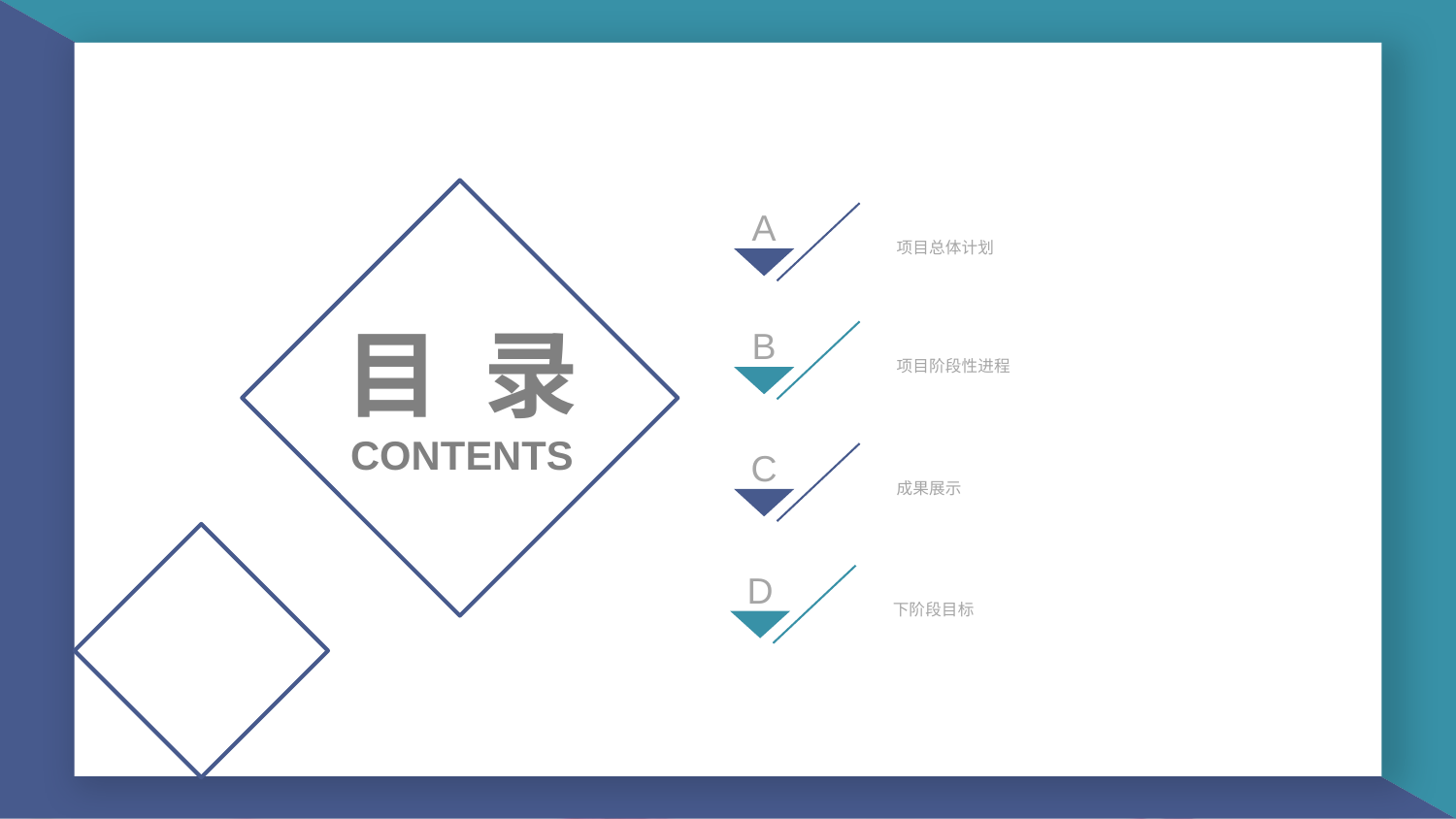

A

项目总体计划
目  录
B

项目阶段性进程
CONTENTS
C

成果展示

D

下阶段目标